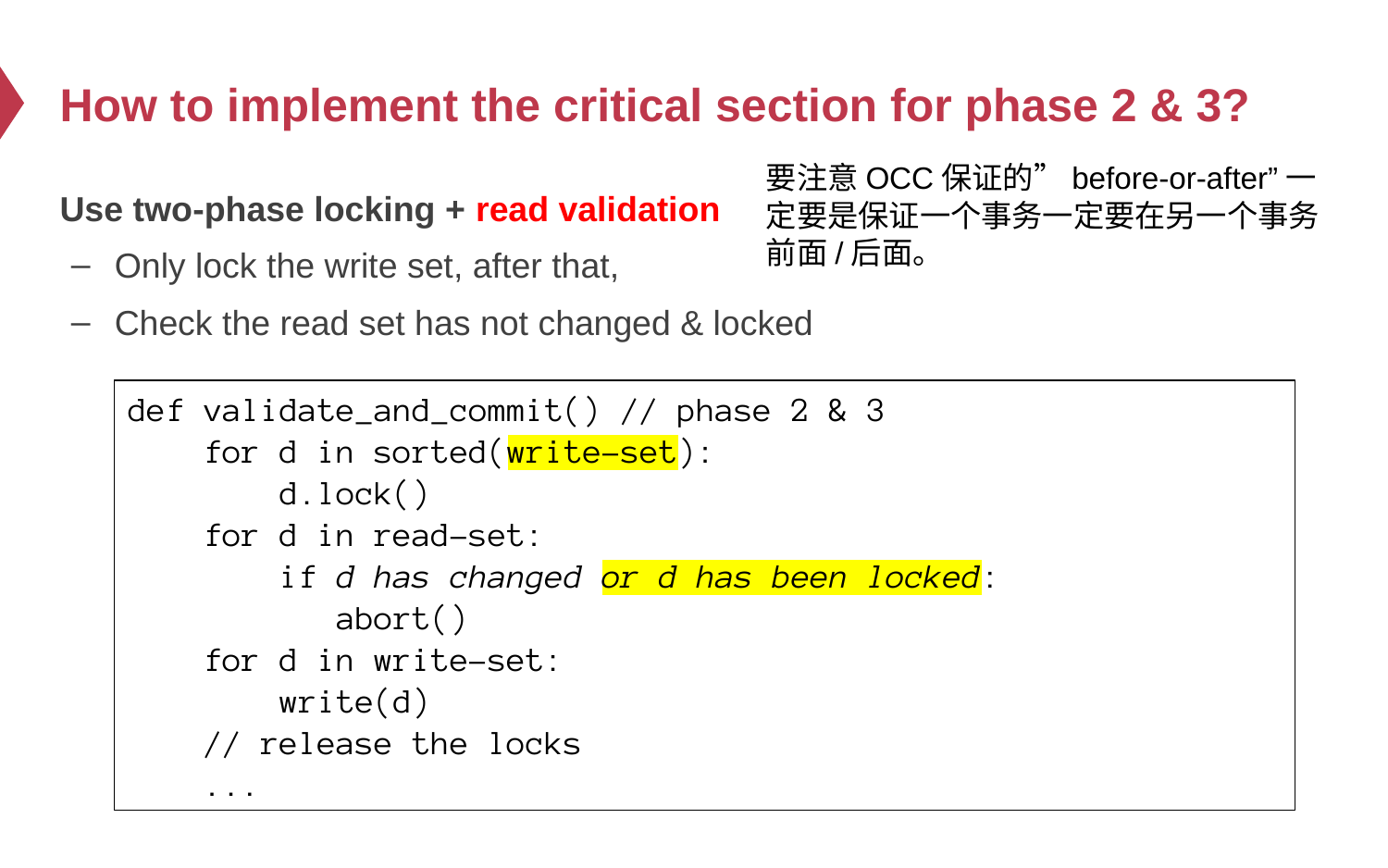

# How to implement the critical section for phase 2 & 3?
要注意OCC保证的”before-or-after”一定要是保证一个事务一定要在另一个事务前面/后面。
Use two-phase locking + read validation
Only lock the write set, after that,
Check the read set has not changed & locked

def validate_and_commit() // phase 2 & 3
    for d in sorted(write-set):
        d.lock()
    for d in read-set:
        if d has changed or d has been locked:
           abort()
    for d in write-set:
        write(d)
    // release the locks
    ...
13